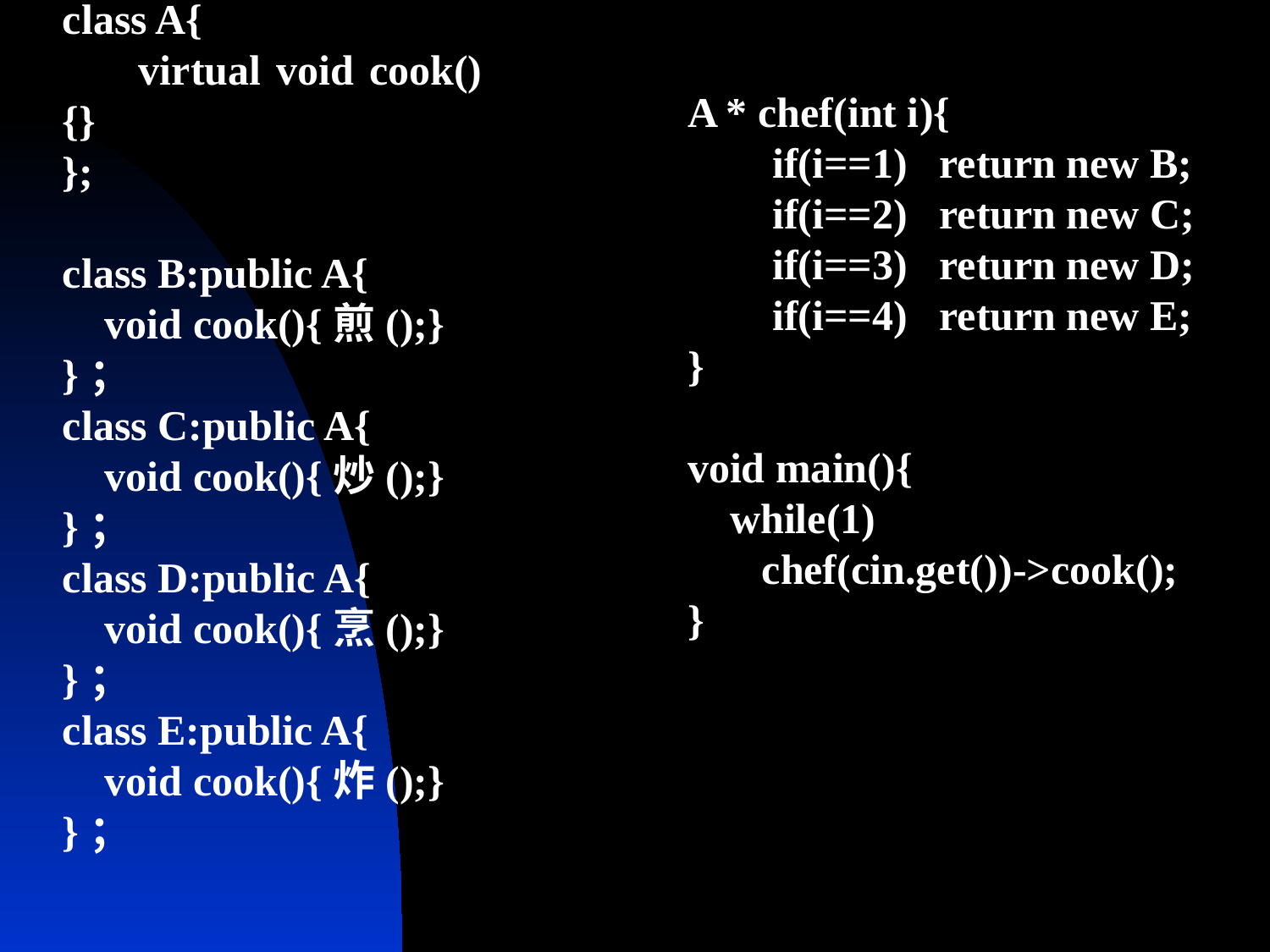

class A{
     virtual void cook(){}
};

class B:public A{
    void cook(){煎();}
}；
class C:public A{
    void cook(){炒();}
}；
class D:public A{
    void cook(){烹();}
}；
class E:public A{
    void cook(){炸();}
}；

A * chef(int i){
        if(i==1)   return new B;
        if(i==2)   return new C;
        if(i==3)   return new D;
        if(i==4)   return new E;
}

void main(){
    while(1)
       chef(cin.get())->cook();
}